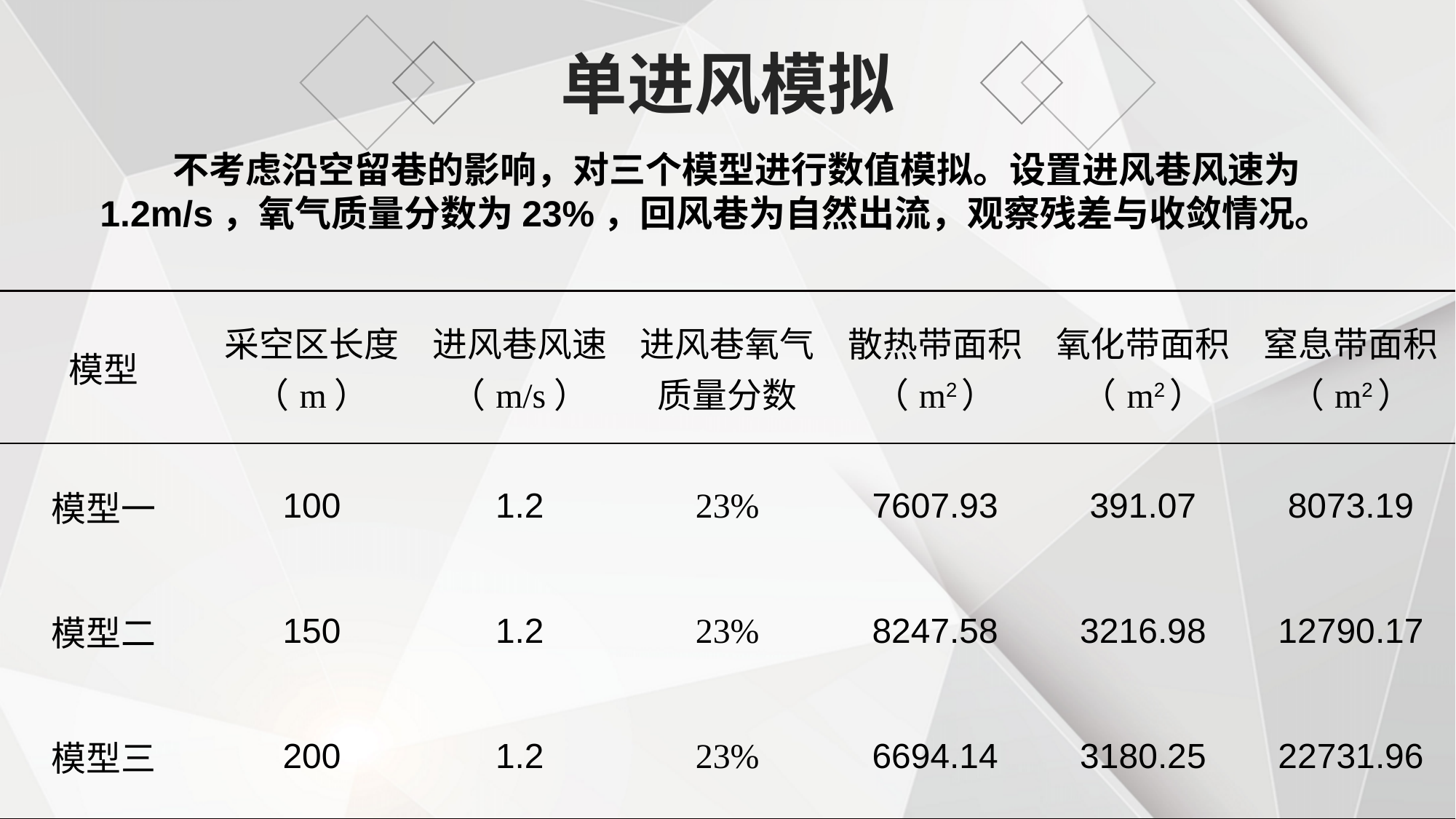

单进风模拟
不考虑沿空留巷的影响，对三个模型进行数值模拟。设置进风巷风速为1.2m/s，氧气质量分数为23%，回风巷为自然出流，观察残差与收敛情况。
| 模型 | 采空区长度（m） | 进风巷风速（m/s） | 进风巷氧气质量分数 | 散热带面积（m2） | 氧化带面积（m2） | 窒息带面积（m2） |
| --- | --- | --- | --- | --- | --- | --- |
| 模型一 | 100 | 1.2 | 23% | 7607.93 | 391.07 | 8073.19 |
| 模型二 | 150 | 1.2 | 23% | 8247.58 | 3216.98 | 12790.17 |
| 模型三 | 200 | 1.2 | 23% | 6694.14 | 3180.25 | 22731.96 |